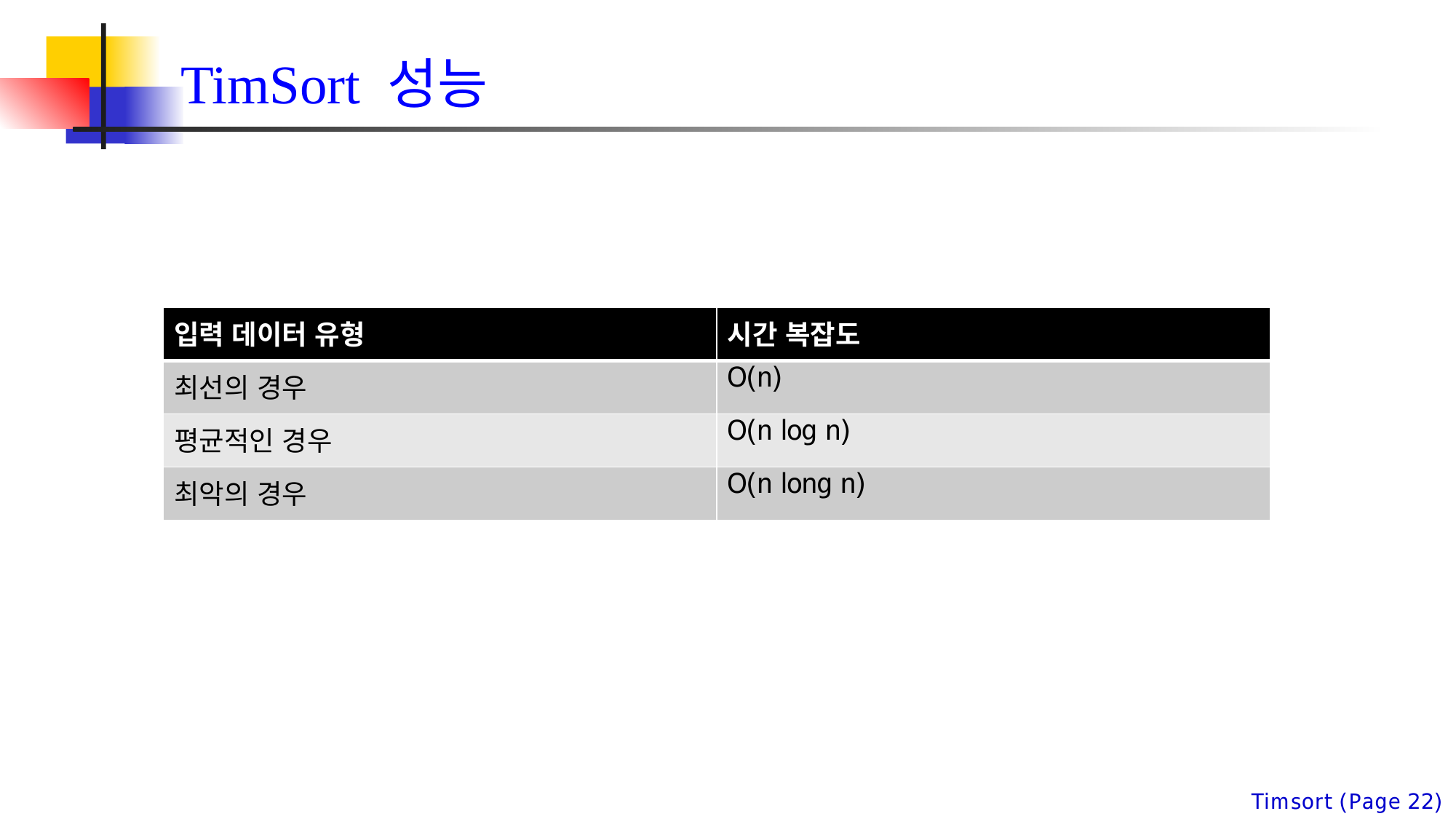

# TimSort 성능
| 입력 데이터 유형 | 시간 복잡도 |
| --- | --- |
| 최선의 경우 | O(n) |
| 평균적인 경우 | O(n log n) |
| 최악의 경우 | O(n long n) |
Timsort (Page 22)